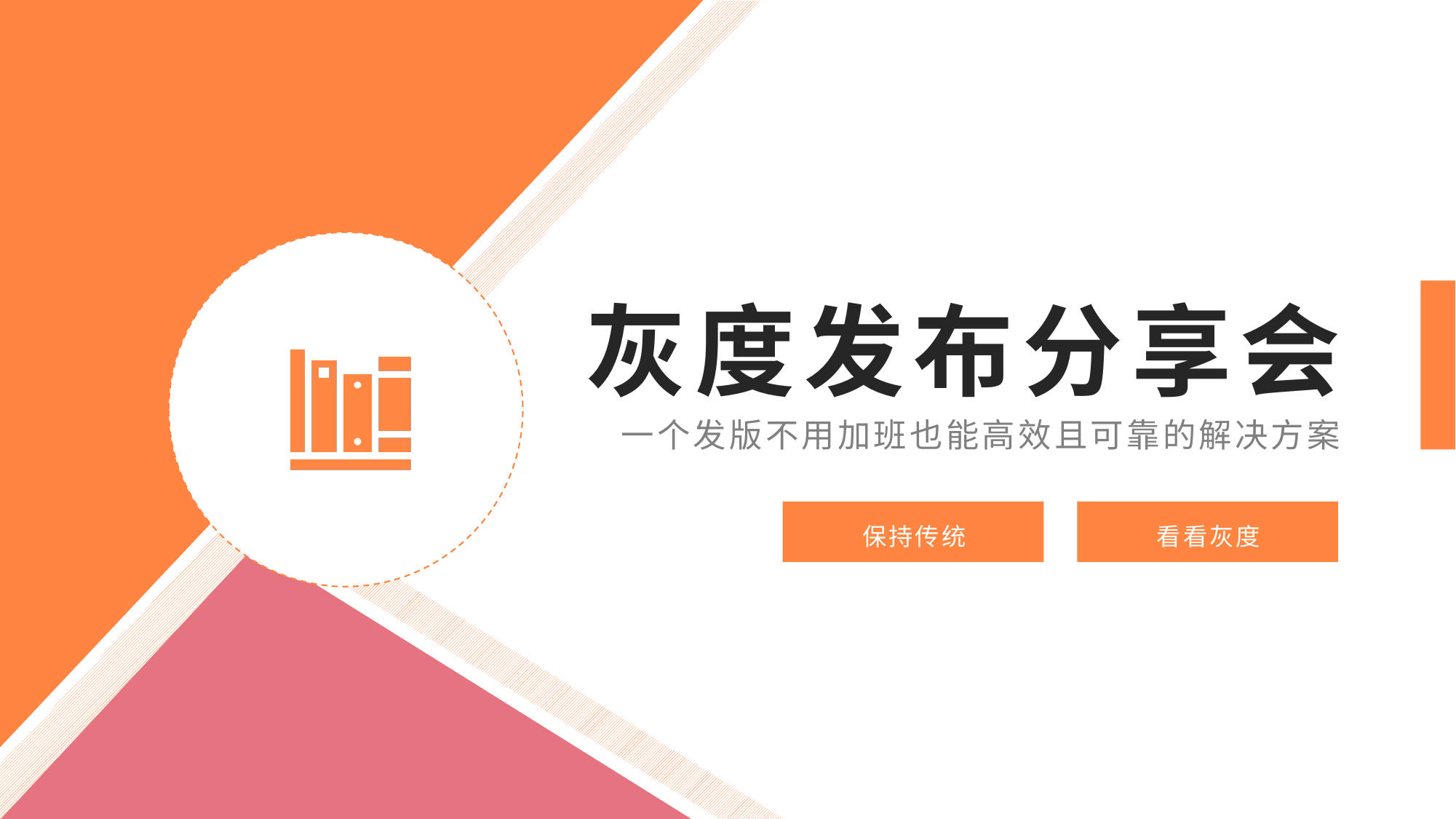

# 灰度发布分享会
一个发版不用加班也能高效且可靠的解决方案
保持传统
看看灰度